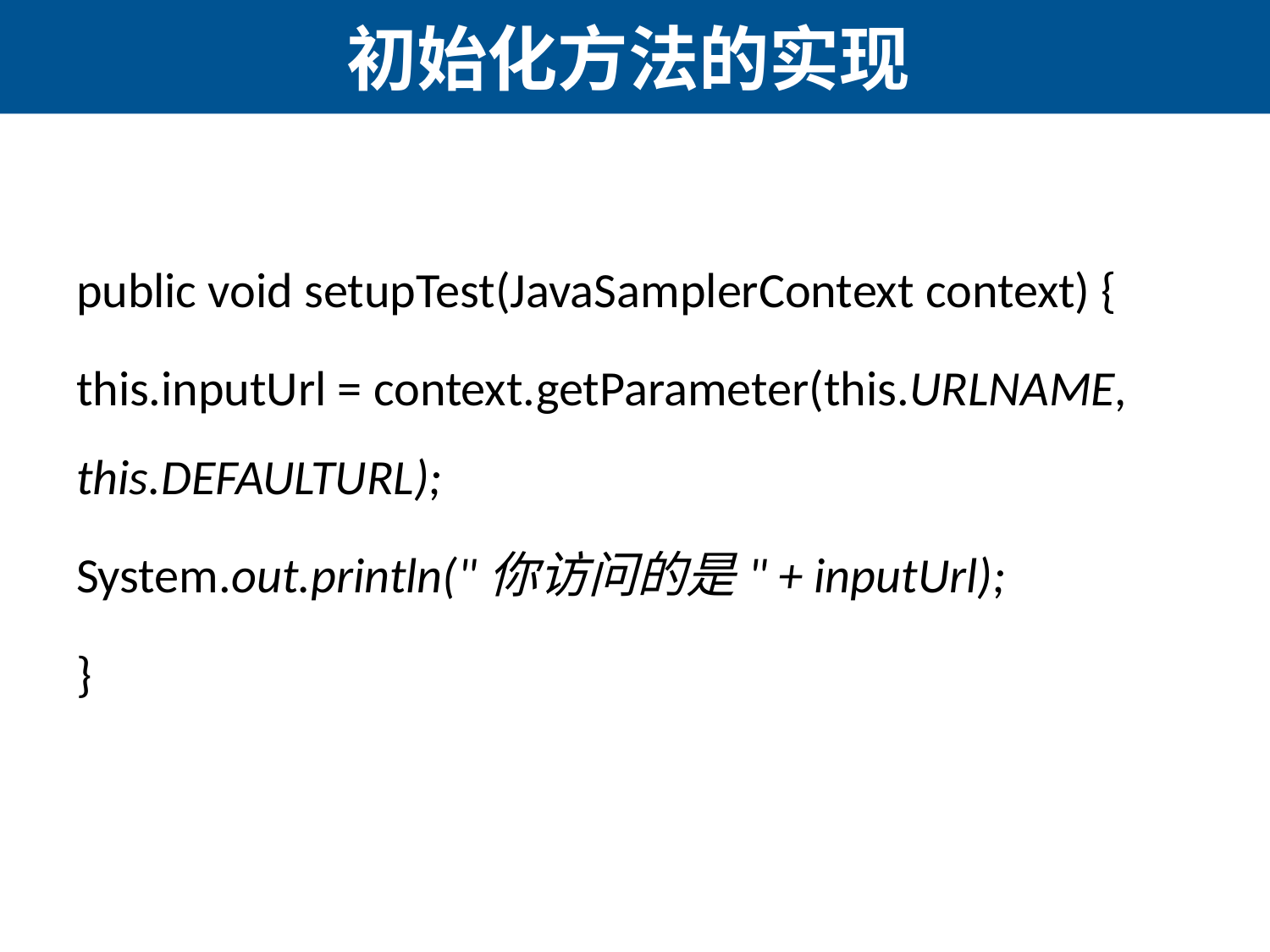

# 初始化方法的实现
public void setupTest(JavaSamplerContext context) {
this.inputUrl = context.getParameter(this.URLNAME, this.DEFAULTURL);
System.out.println("你访问的是" + inputUrl);
}